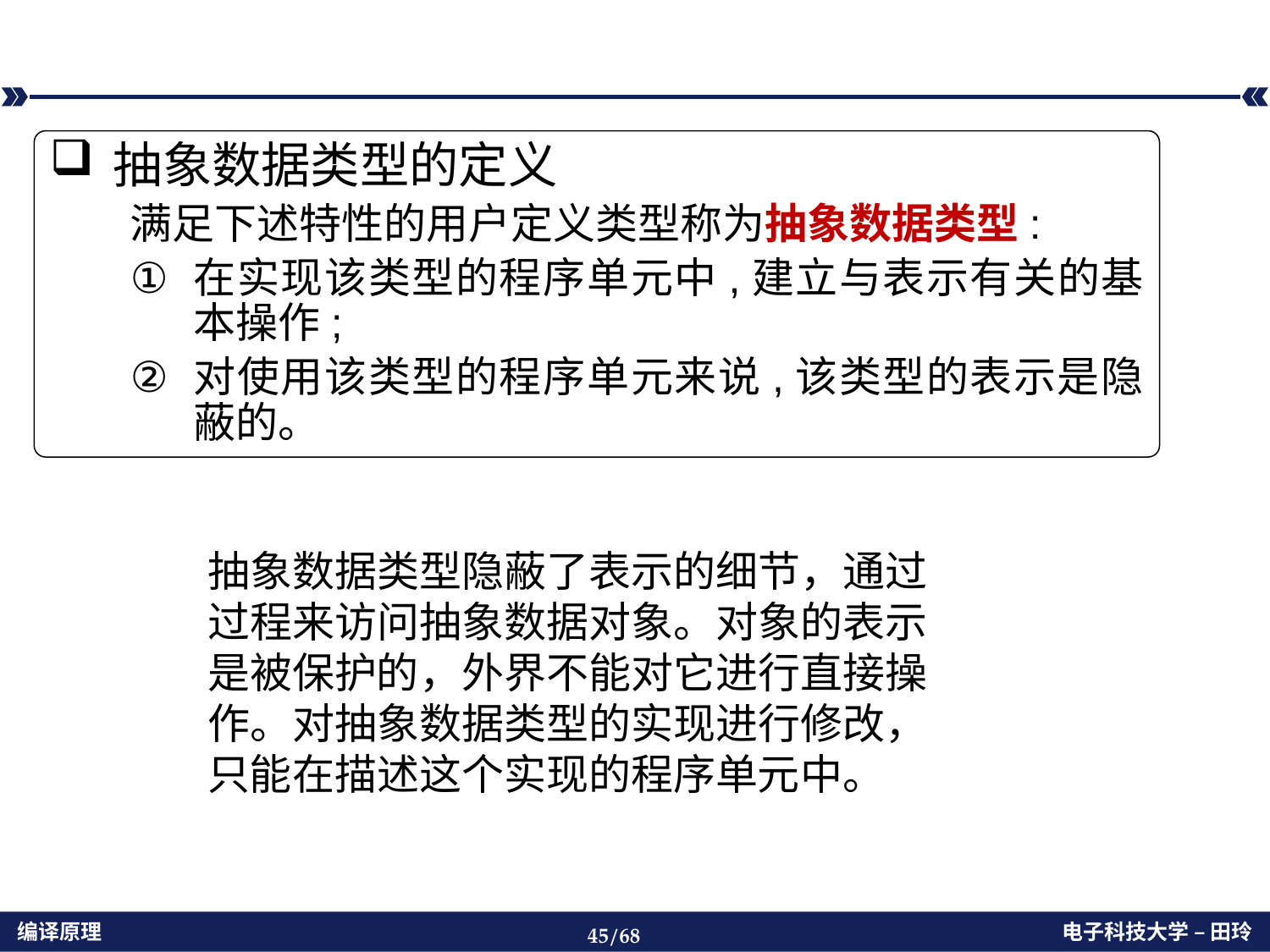

#
抽象数据类型的定义
满足下述特性的用户定义类型称为抽象数据类型:
在实现该类型的程序单元中,建立与表示有关的基本操作;
对使用该类型的程序单元来说,该类型的表示是隐蔽的。
抽象数据类型隐蔽了表示的细节，通过过程来访问抽象数据对象。对象的表示是被保护的，外界不能对它进行直接操作。对抽象数据类型的实现进行修改，只能在描述这个实现的程序单元中。